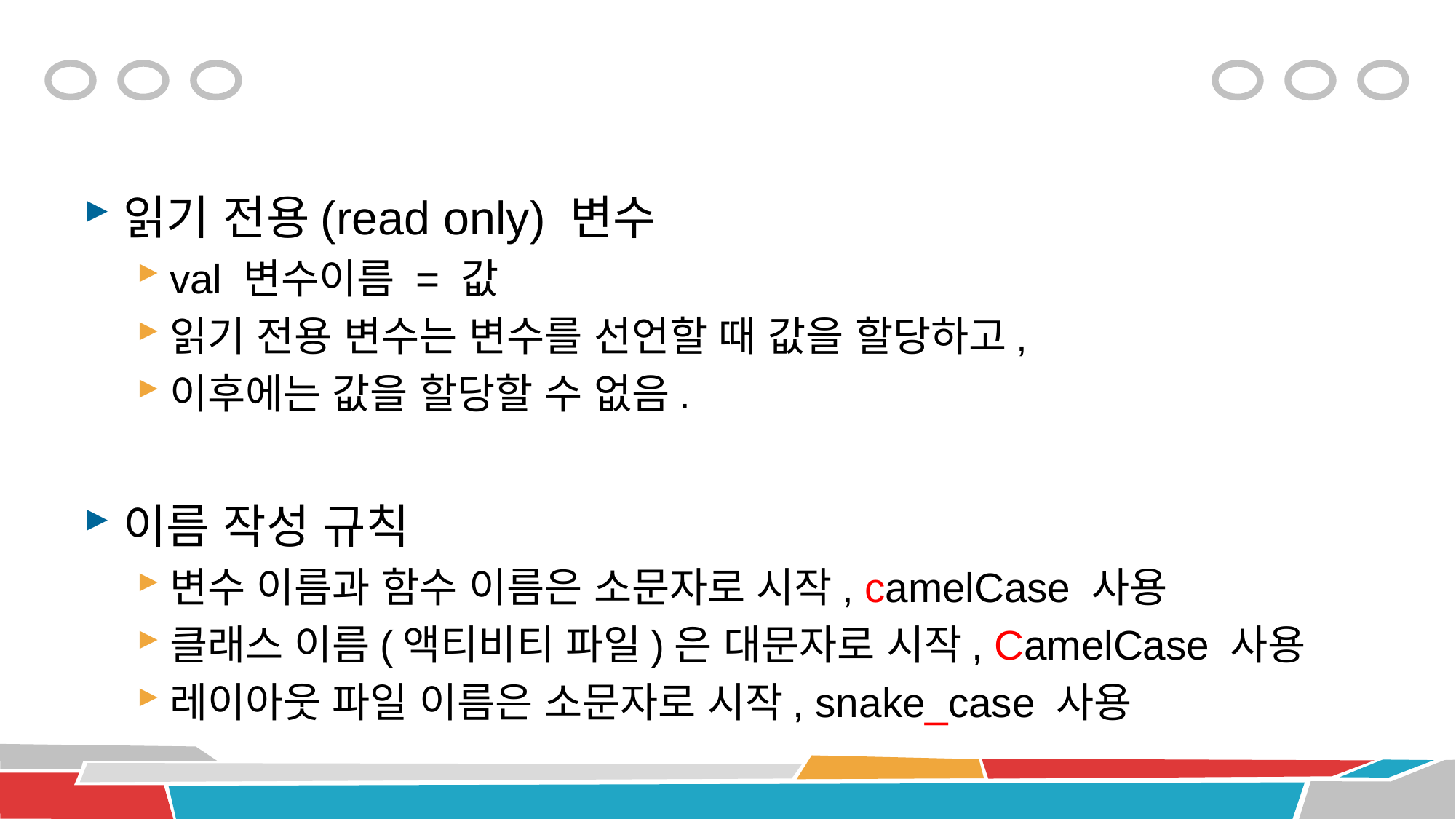

#
읽기 전용(read only) 변수
val 변수이름 = 값
읽기 전용 변수는 변수를 선언할 때 값을 할당하고,
이후에는 값을 할당할 수 없음.

이름 작성 규칙
변수 이름과 함수 이름은 소문자로 시작, camelCase 사용
클래스 이름(액티비티 파일)은 대문자로 시작, CamelCase 사용
레이아웃 파일 이름은 소문자로 시작, snake_case 사용